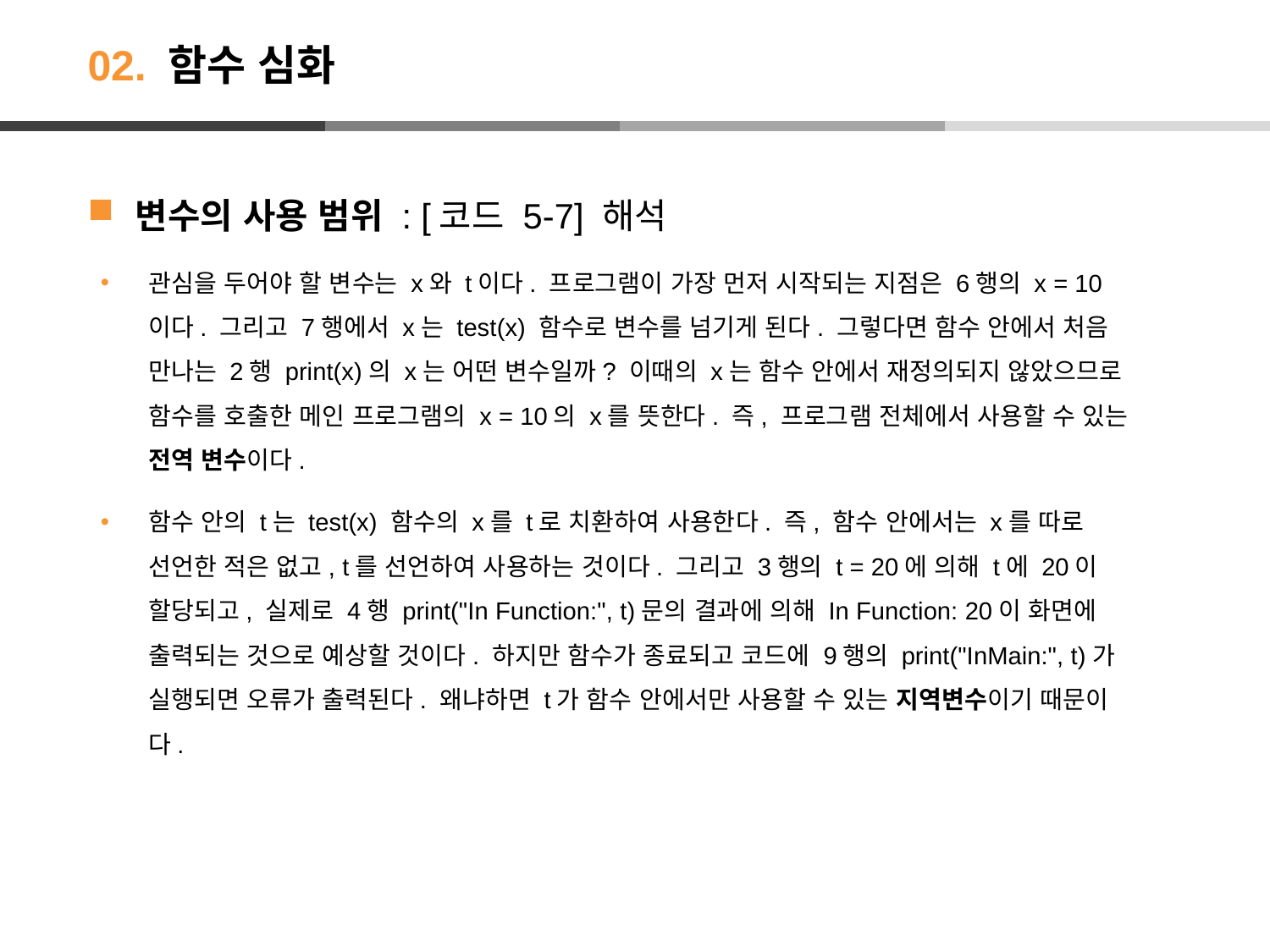

# 02. 함수 심화
변수의 사용 범위 : [코드 5-7] 해석

관심을 두어야 할 변수는 x와 t이다. 프로그램이 가장 먼저 시작되는 지점은 6행의 x = 10이다. 그리고 7행에서 x는 test(x) 함수로 변수를 넘기게 된다. 그렇다면 함수 안에서 처음 만나는 2행 print(x)의 x는 어떤 변수일까? 이때의 x는 함수 안에서 재정의되지 않았으므로 함수를 호출한 메인 프로그램의 x = 10의 x를 뜻한다. 즉, 프로그램 전체에서 사용할 수 있는 전역 변수이다.
함수 안의 t는 test(x) 함수의 x를 t로 치환하여 사용한다. 즉, 함수 안에서는 x를 따로 선언한 적은 없고, t를 선언하여 사용하는 것이다. 그리고 3행의 t = 20에 의해 t에 20이 할당되고, 실제로 4행 print("In Function:", t)문의 결과에 의해 In Function: 20이 화면에 출력되는 것으로 예상할 것이다. 하지만 함수가 종료되고 코드에 9행의 print("InMain:", t)가 실행되면 오류가 출력된다. 왜냐하면 t가 함수 안에서만 사용할 수 있는 지역변수이기 때문이다.